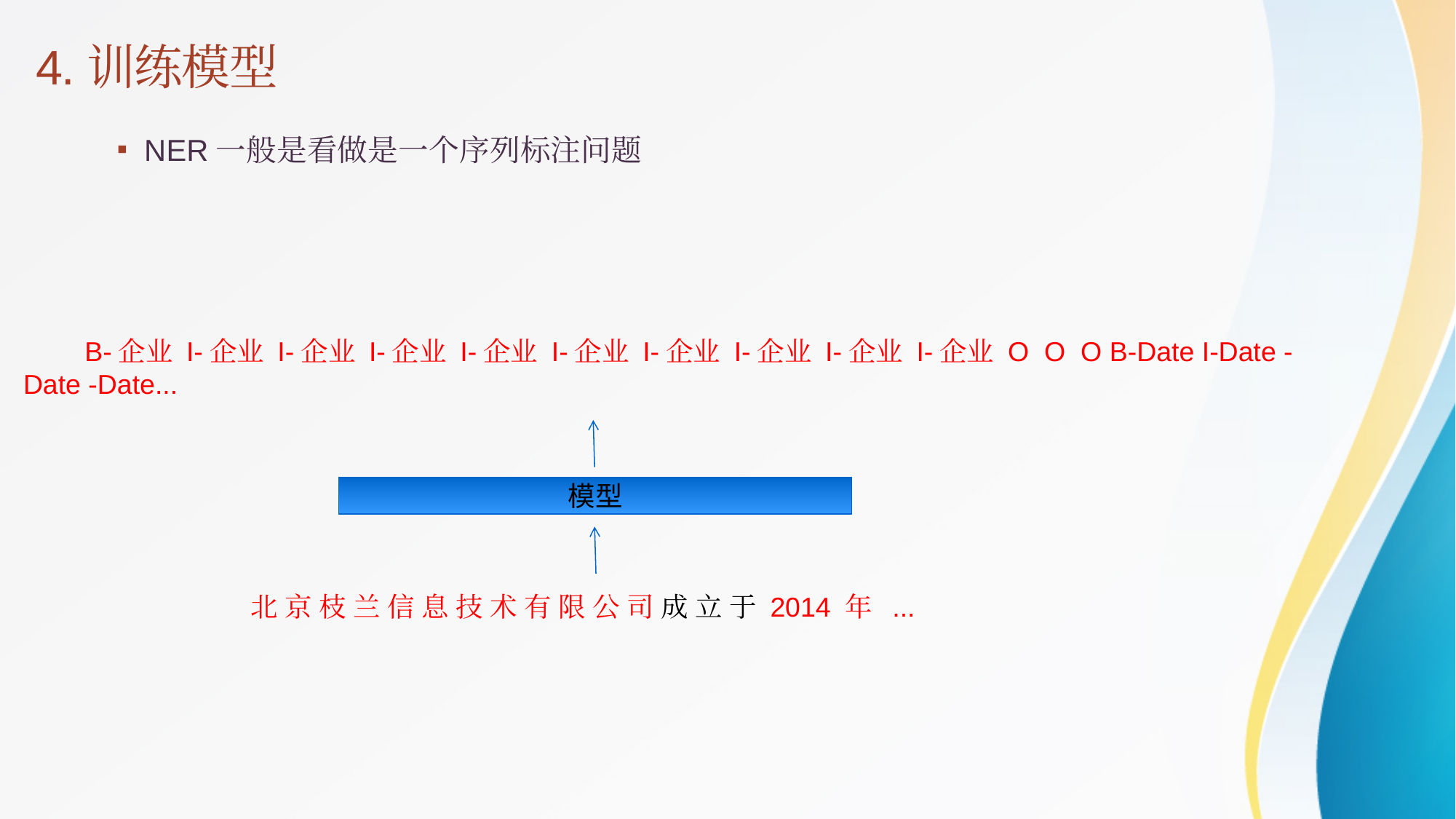

# 4.训练模型
NER一般是看做是一个序列标注问题
        B-企业 I-企业 I-企业 I-企业 I-企业 I-企业 I-企业 I-企业 I-企业 I-企业 O  O  O B-Date I-Date -Date -Date...
模型
     北 京 枝 兰 信 息 技 术 有 限 公 司 成 立 于 2014 年  ...